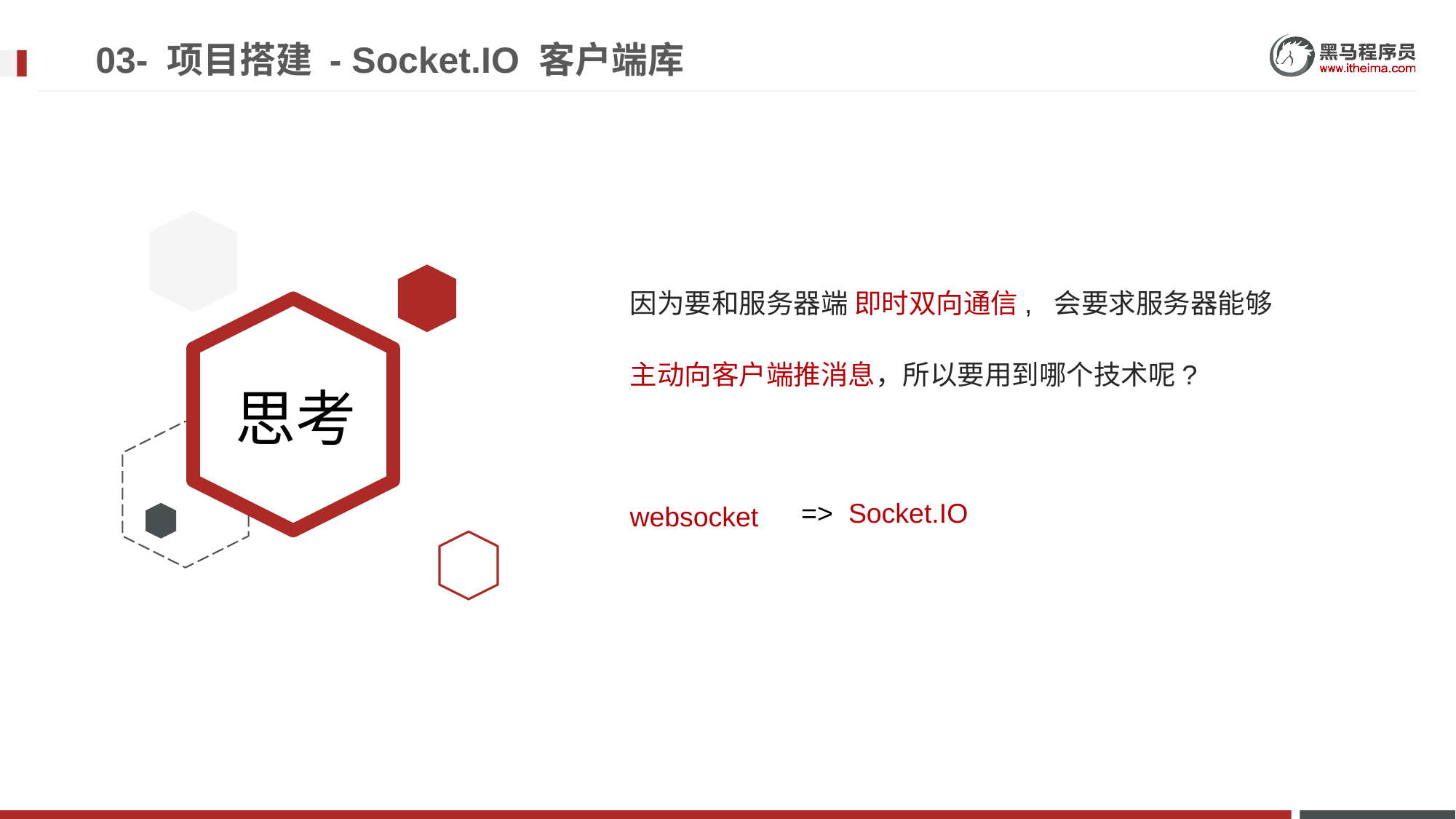

# 03- 项目搭建 - Socket.IO 客户端库
因为要和服务器端 即时双向通信,  会要求服务器能够
主动向客户端推消息，所以要用到哪个技术呢?

websocket
=>  Socket.IO